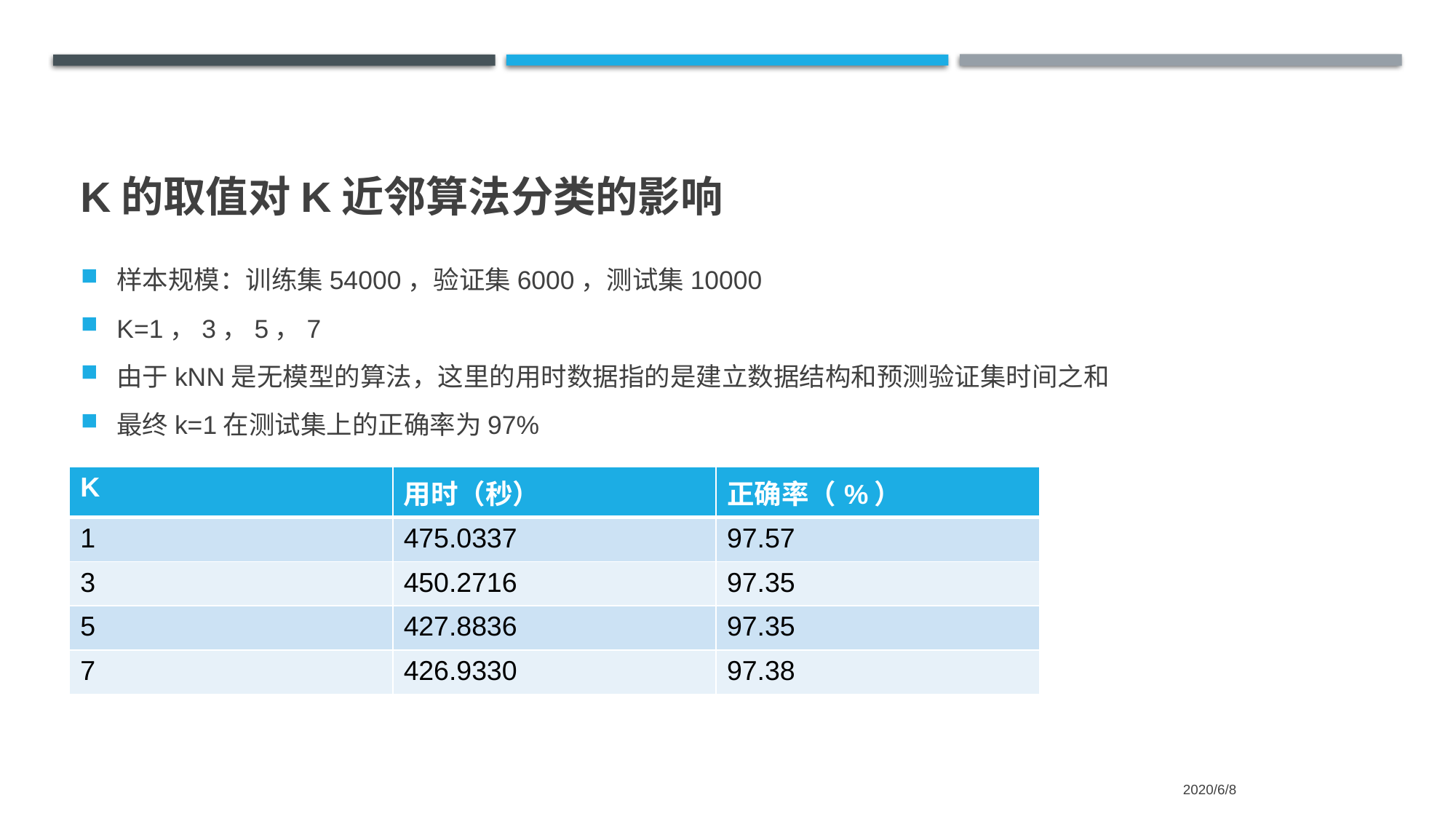

# K的取值对k近邻算法分类的影响
样本规模：训练集54000，验证集6000，测试集10000
K=1，3，5，7
由于kNN是无模型的算法，这里的用时数据指的是建立数据结构和预测验证集时间之和
最终k=1在测试集上的正确率为97%

| K | 用时（秒） | 正确率（%） |
| --- | --- | --- |
| 1 | 475.0337 | 97.57 |
| 3 | 450.2716 | 97.35 |
| 5 | 427.8836 | 97.35 |
| 7 | 426.9330 | 97.38 |
2020/6/8